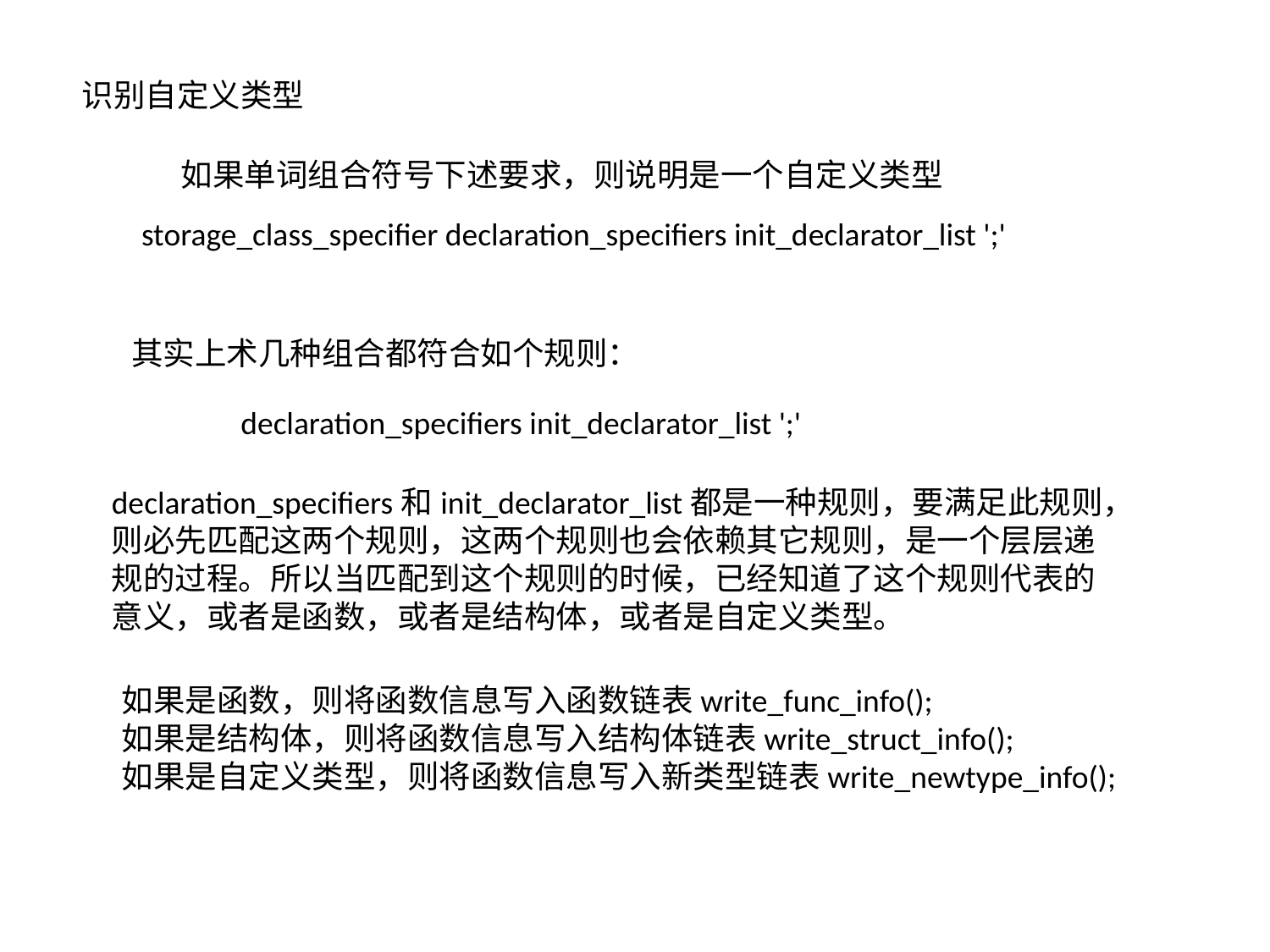

识别自定义类型
如果单词组合符号下述要求，则说明是一个自定义类型
storage_class_specifier declaration_specifiers init_declarator_list ';'
其实上术几种组合都符合如个规则：
declaration_specifiers init_declarator_list ';'
declaration_specifiers和init_declarator_list都是一种规则，要满足此规则，则必先匹配这两个规则，这两个规则也会依赖其它规则，是一个层层递规的过程。所以当匹配到这个规则的时候，已经知道了这个规则代表的意义，或者是函数，或者是结构体，或者是自定义类型。
如果是函数，则将函数信息写入函数链表write_func_info();
如果是结构体，则将函数信息写入结构体链表write_struct_info();
如果是自定义类型，则将函数信息写入新类型链表write_newtype_info();